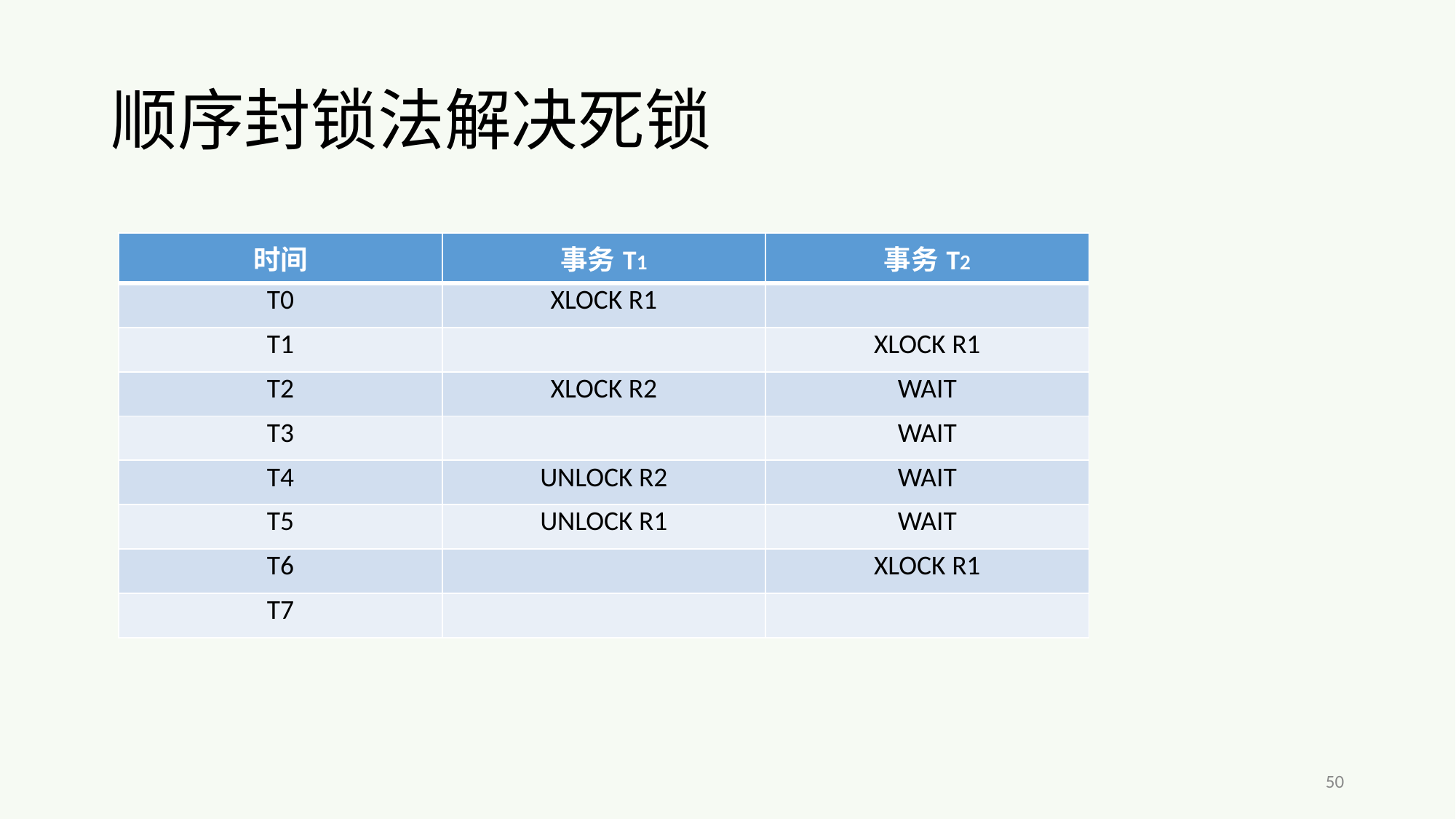

# 顺序封锁法解决死锁
| 时间 | 事务T1 | 事务T2 |
| --- | --- | --- |
| T0 | XLOCK R1 |  |
| T1 |  | XLOCK R1 |
| T2 | XLOCK R2 | WAIT |
| T3 |  | WAIT |
| T4 | UNLOCK R2 | WAIT |
| T5 | UNLOCK R1 | WAIT |
| T6 |  | XLOCK R1 |
| T7 |  |  |
50